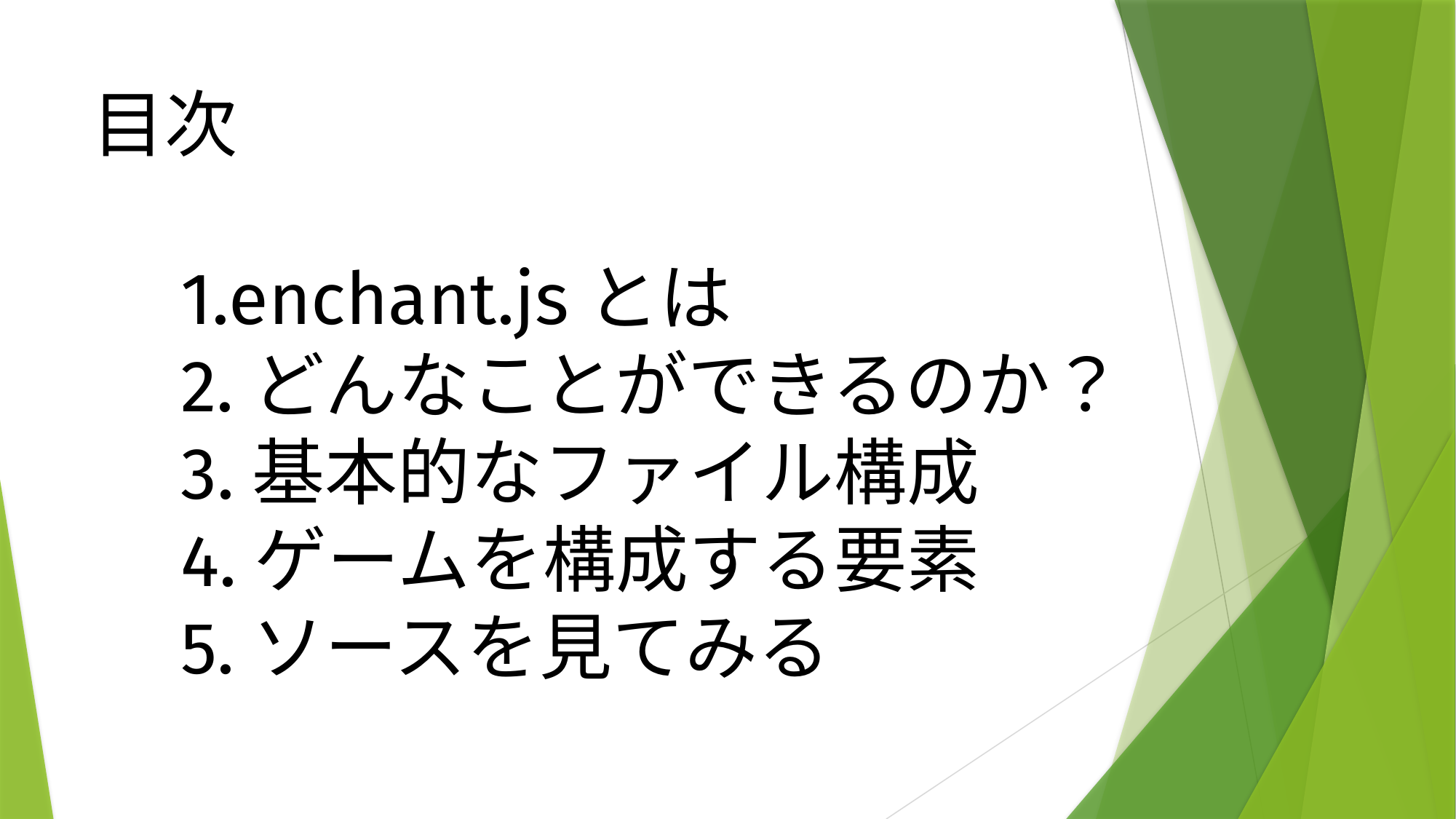

# 目次
1.enchant.jsとは
2.どんなことができるのか？
3.基本的なファイル構成
4.ゲームを構成する要素
5.ソースを見てみる